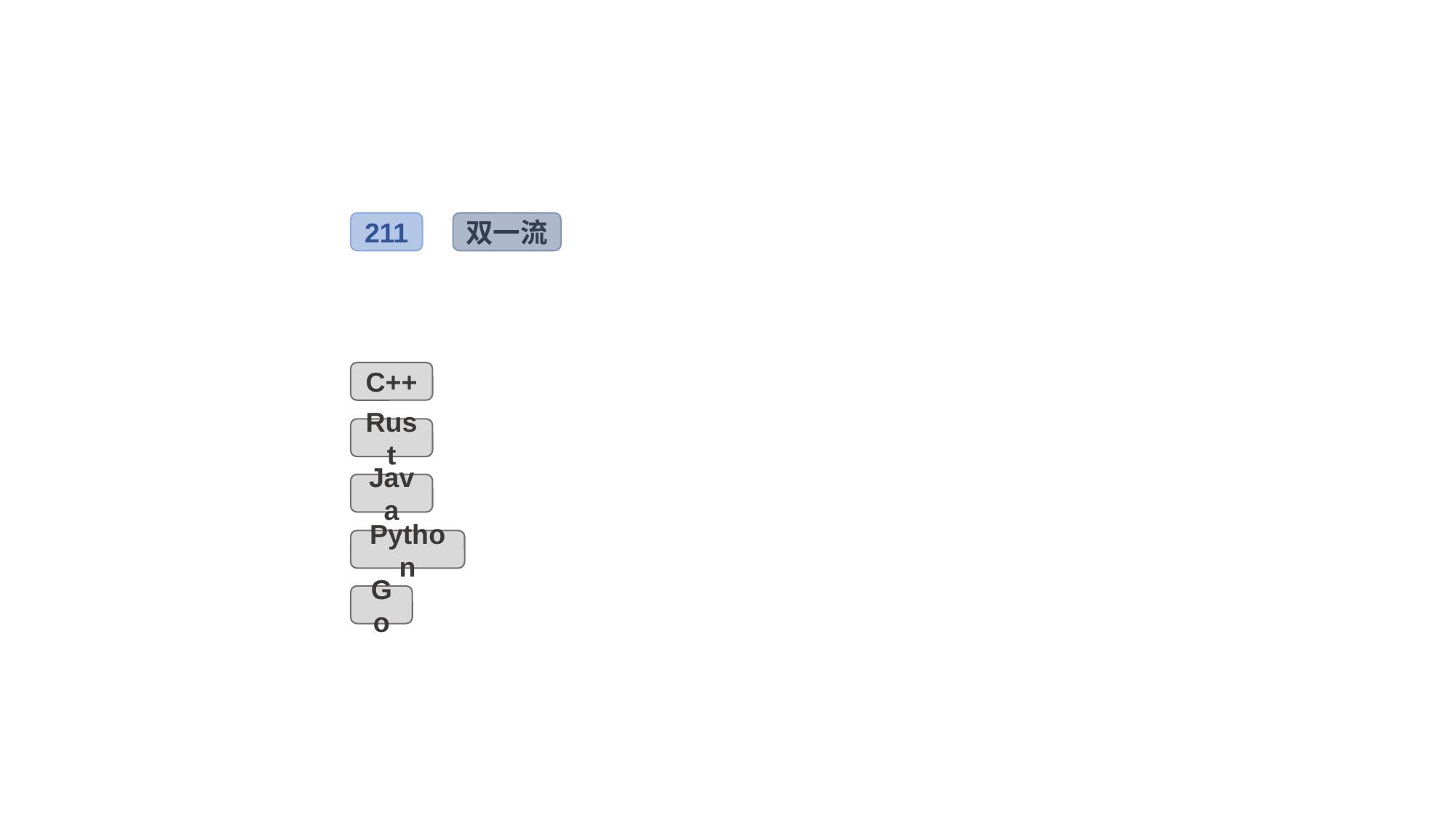

211
双一流
C++
Rust
Java
Python
Go